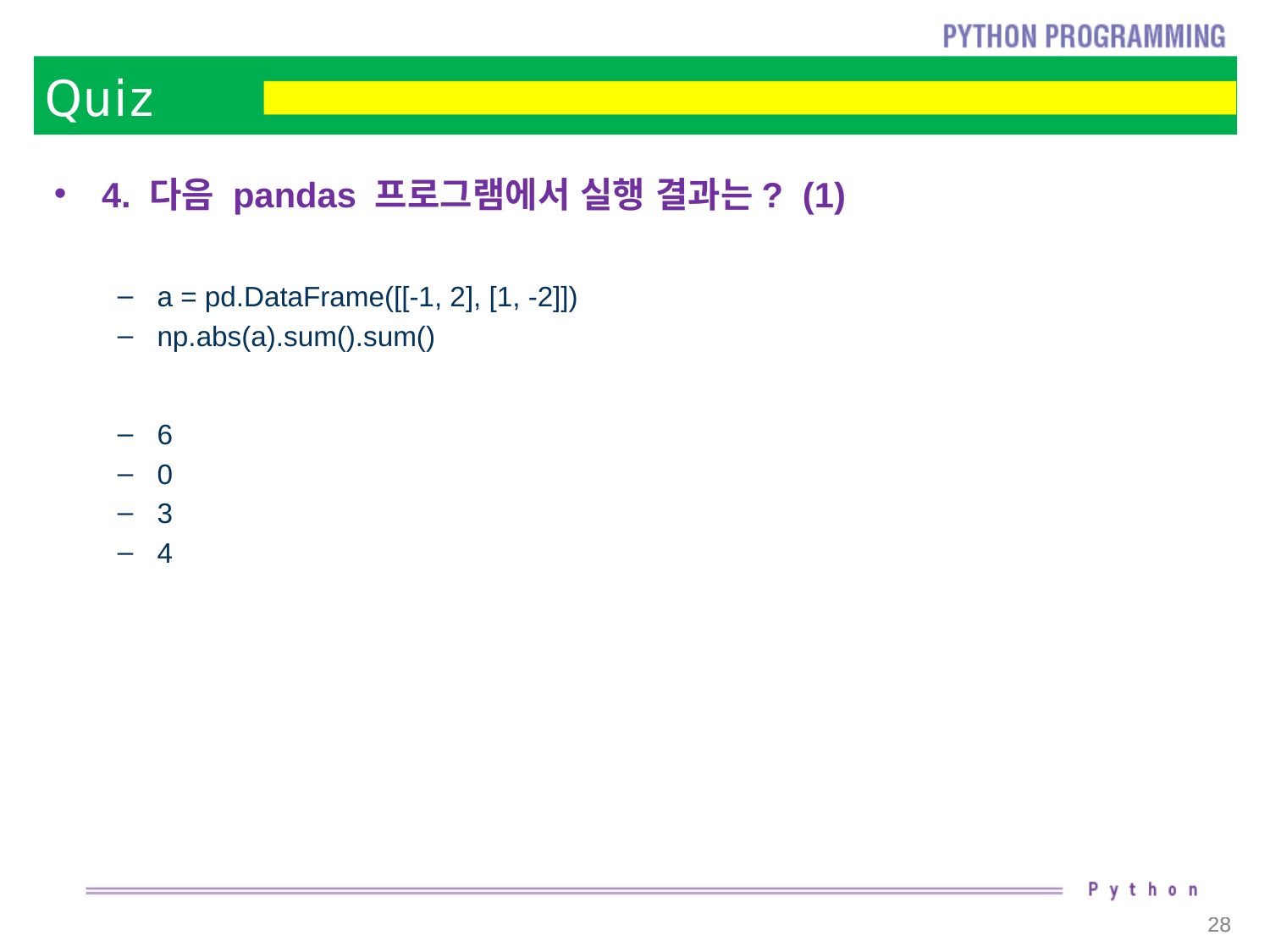

# Quiz

4. 다음 pandas 프로그램에서 실행 결과는?  (1)

a = pd.DataFrame([[-1, 2], [1, -2]])
np.abs(a).sum().sum()

6
0
3
4
28